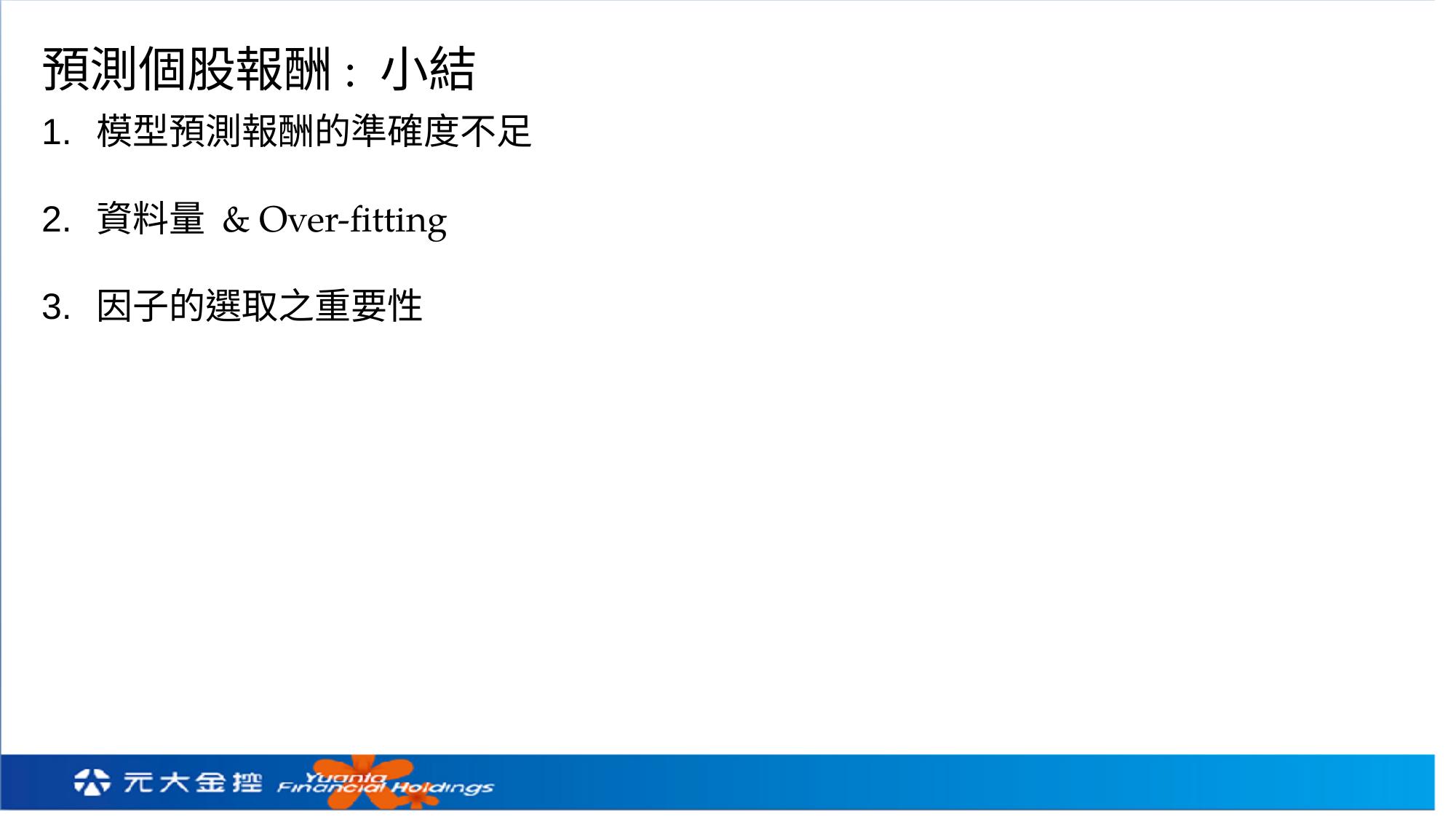

預測個股報酬: 小結
模型預測報酬的準確度不足

資料量 & Over-fitting

因子的選取之重要性